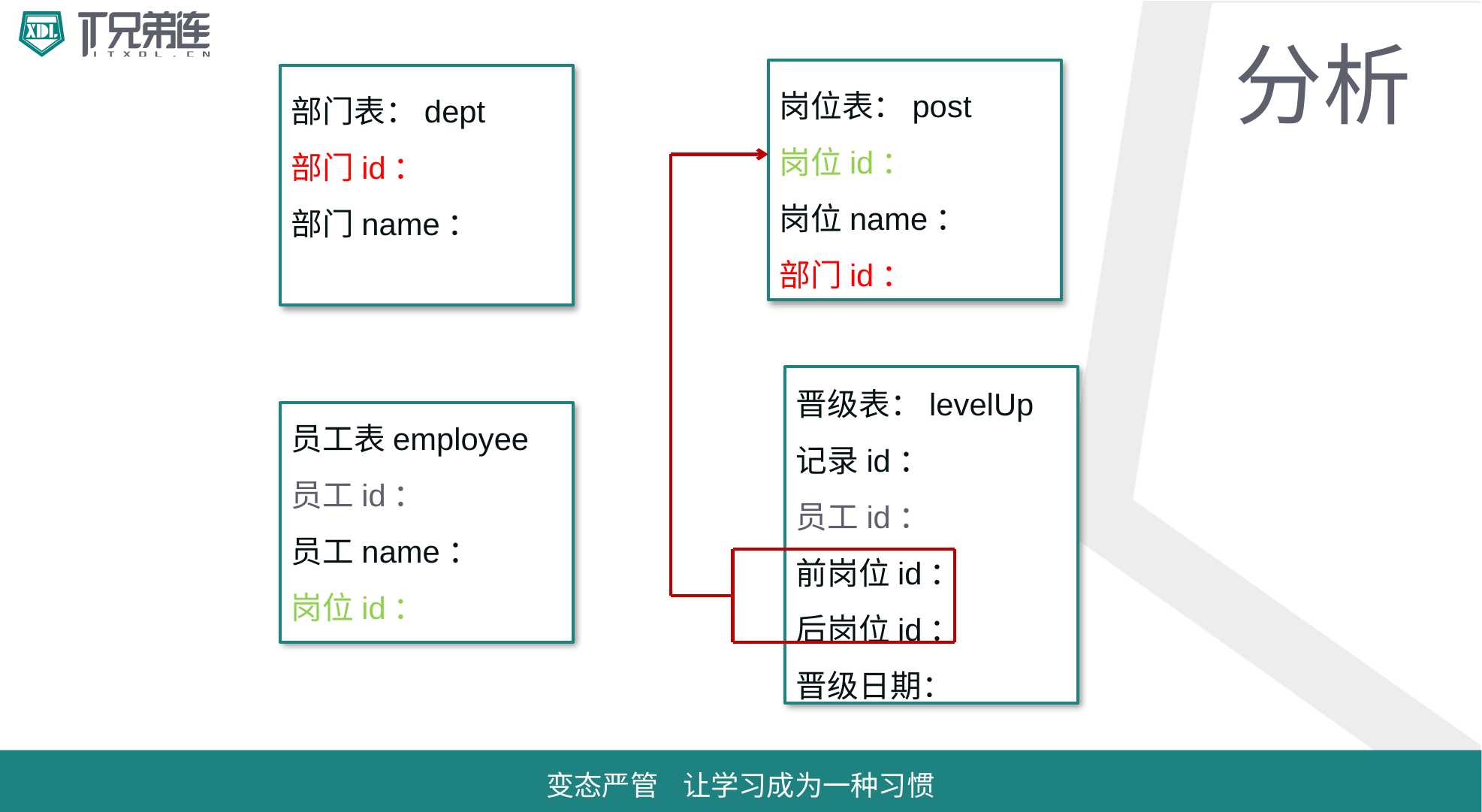

# 分析
岗位表：post
岗位id：
岗位name：
部门id：
部门表：dept
部门id：
部门name：

晋级表：levelUp
记录id：
员工id：
前岗位id：
后岗位id：
晋级日期：

员工表employee
员工id：
员工name：
岗位id：